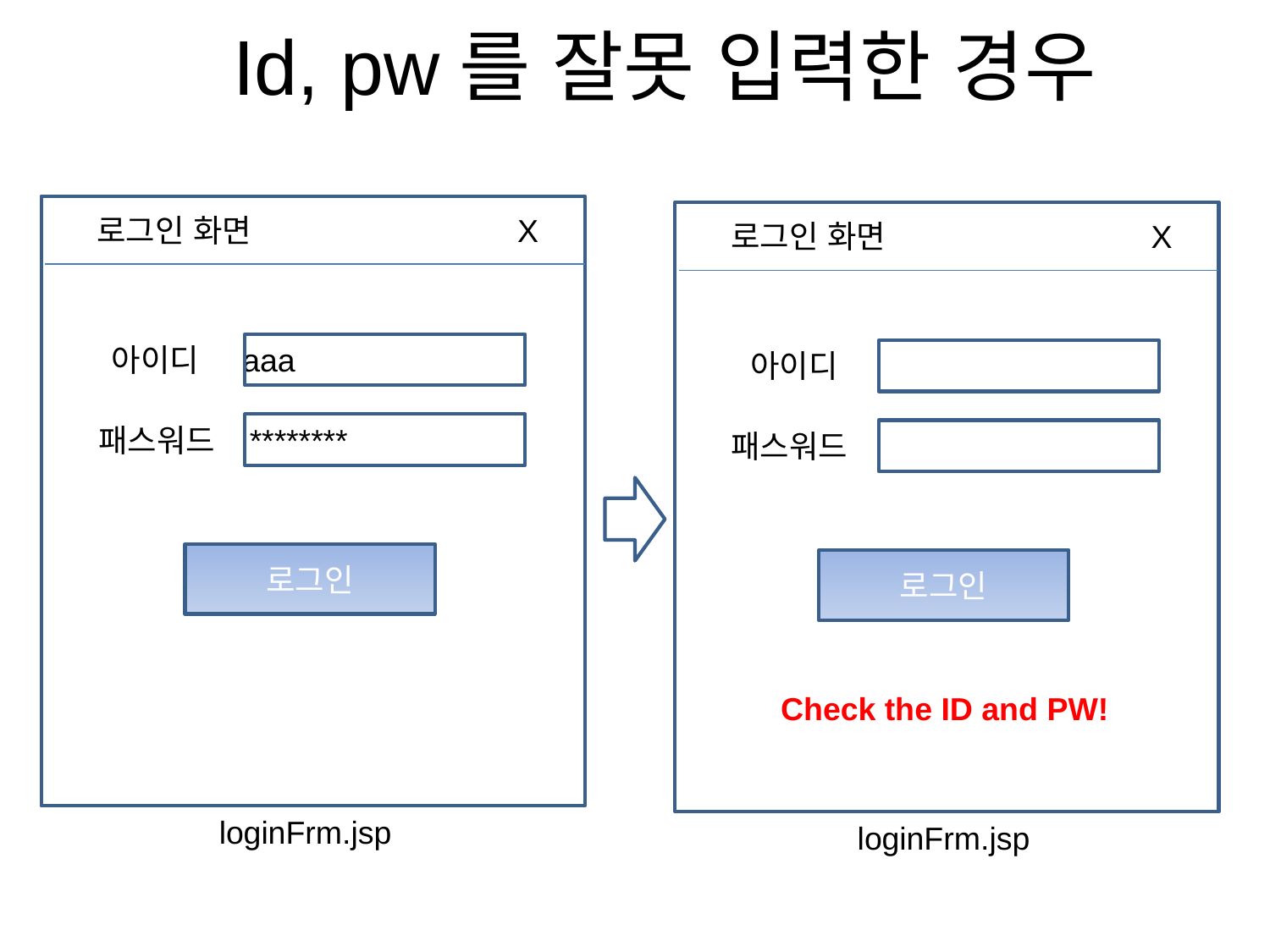

# Id, pw를 잘못 입력한 경우

로그인 화면                             X
로그인 화면                             X
아이디    aaa

아이디

패스워드   ********

패스워드

로그인
로그인
Check the ID and PW!
loginFrm.jsp
loginFrm.jsp